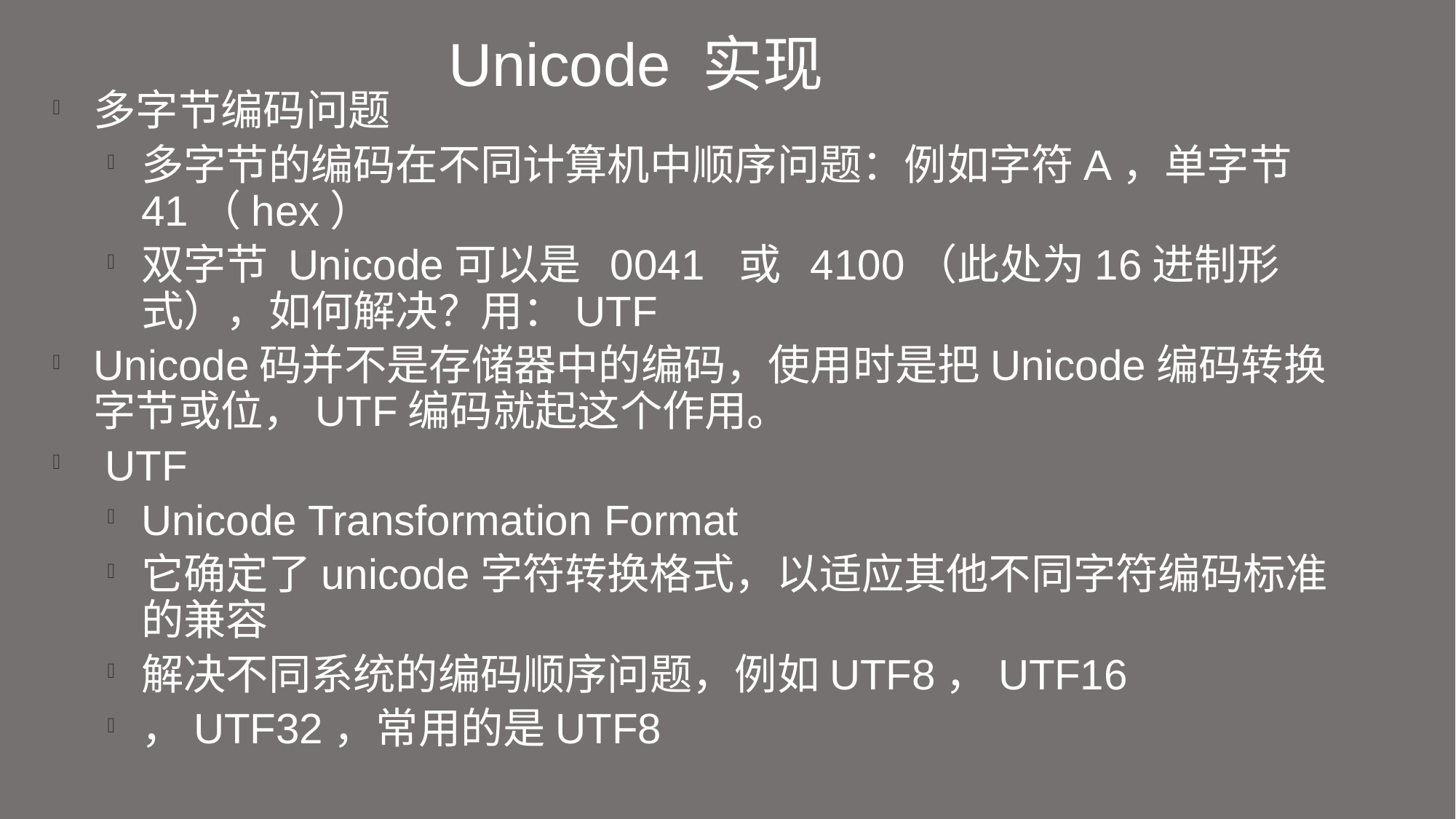

Unicode 实现
多字节编码问题
多字节的编码在不同计算机中顺序问题：例如字符A，单字节 41（hex）
双字节 Unicode可以是  0041  或  4100（此处为16进制形式），如何解决？用：UTF
Unicode码并不是存储器中的编码，使用时是把Unicode编码转换字节或位，UTF编码就起这个作用。
 UTF
Unicode Transformation Format
它确定了unicode字符转换格式，以适应其他不同字符编码标准的兼容
解决不同系统的编码顺序问题，例如UTF8，UTF16
，UTF32，常用的是UTF8